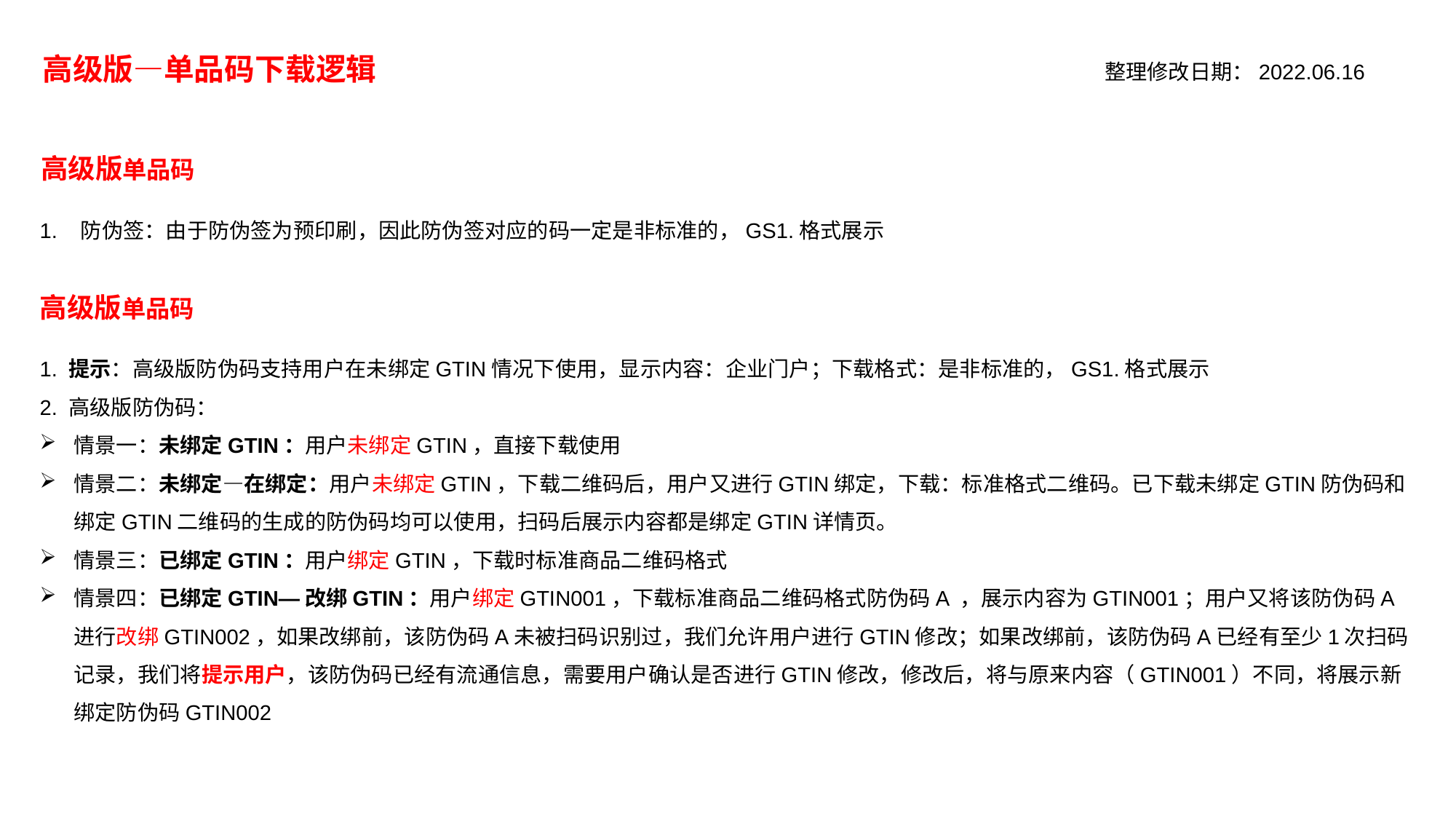

整理修改日期：2022.06.16
高级版—单品码下载逻辑
高级版单品码
防伪签：由于防伪签为预印刷，因此防伪签对应的码一定是非标准的，GS1.格式展示
高级版单品码
1. 提示：高级版防伪码支持用户在未绑定GTIN情况下使用，显示内容：企业门户；下载格式：是非标准的，GS1.格式展示
2. 高级版防伪码：
情景一：未绑定GTIN：用户未绑定GTIN，直接下载使用
情景二：未绑定—在绑定：用户未绑定GTIN，下载二维码后，用户又进行GTIN绑定，下载：标准格式二维码。已下载未绑定GTIN防伪码和绑定GTIN二维码的生成的防伪码均可以使用，扫码后展示内容都是绑定GTIN详情页。
情景三：已绑定GTIN：用户绑定GTIN，下载时标准商品二维码格式
情景四：已绑定GTIN—改绑GTIN：用户绑定GTIN001，下载标准商品二维码格式防伪码A ，展示内容为GTIN001；用户又将该防伪码A进行改绑GTIN002，如果改绑前，该防伪码A未被扫码识别过，我们允许用户进行GTIN修改；如果改绑前，该防伪码A已经有至少1次扫码记录，我们将提示用户，该防伪码已经有流通信息，需要用户确认是否进行GTIN修改，修改后，将与原来内容（GTIN001）不同，将展示新绑定防伪码GTIN002